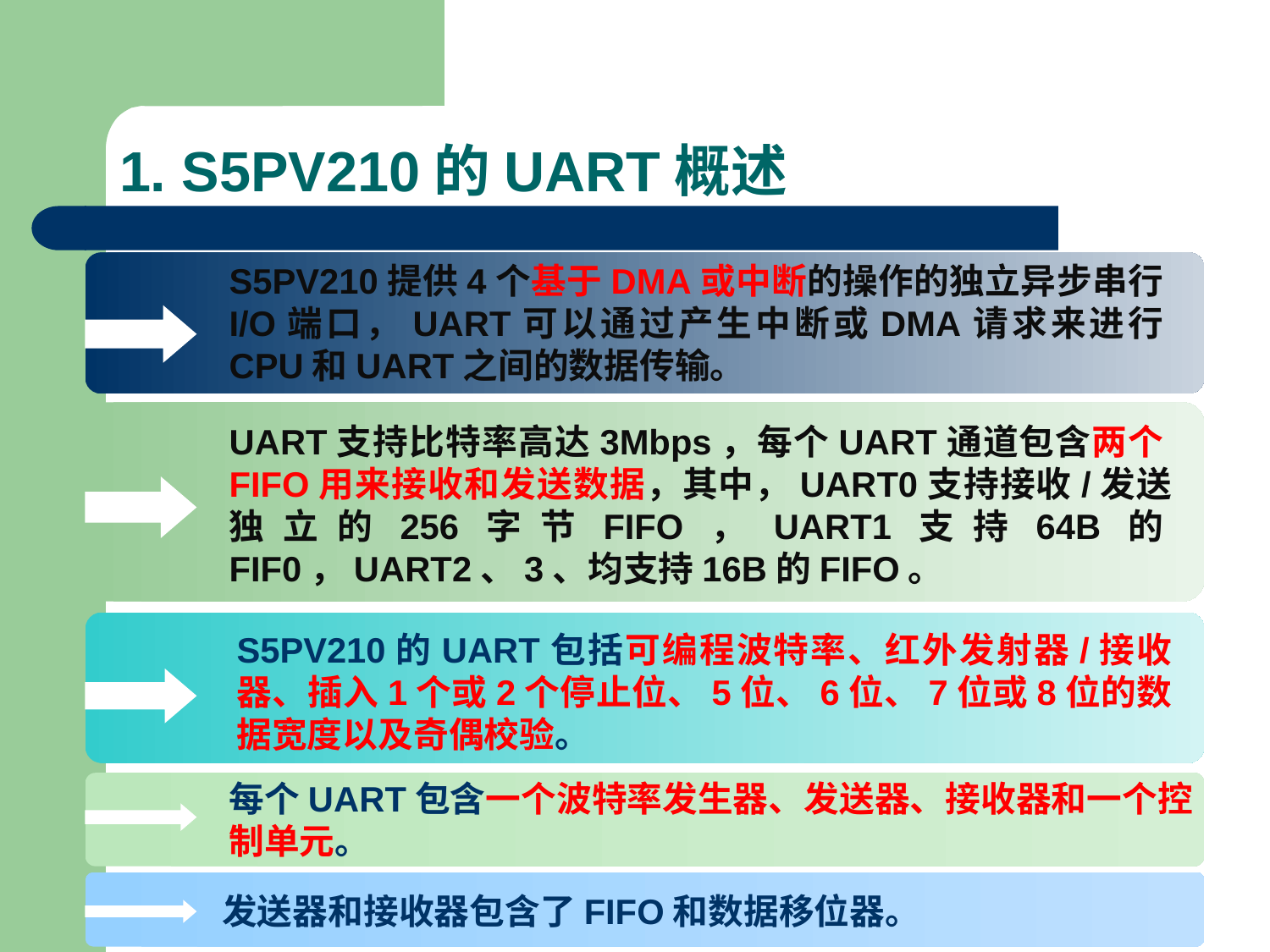

# 1. S5PV210的UART概述

S5PV210提供4个基于DMA或中断的操作的独立异步串行I/O端口，UART可以通过产生中断或DMA请求来进行CPU和UART之间的数据传输。

UART支持比特率高达3Mbps，每个UART通道包含两个FIFO用来接收和发送数据，其中，UART0支持接收/发送独立的256字节FIFO，UART1支持64B的FIF0，UART2、3、均支持16B的FIFO。

S5PV210的UART包括可编程波特率、红外发射器/接收器、插入1个或2个停止位、5位、6位、7位或8位的数据宽度以及奇偶校验。
每个UART包含一个波特率发生器、发送器、接收器和一个控制单元。

发送器和接收器包含了FIFO和数据移位器。